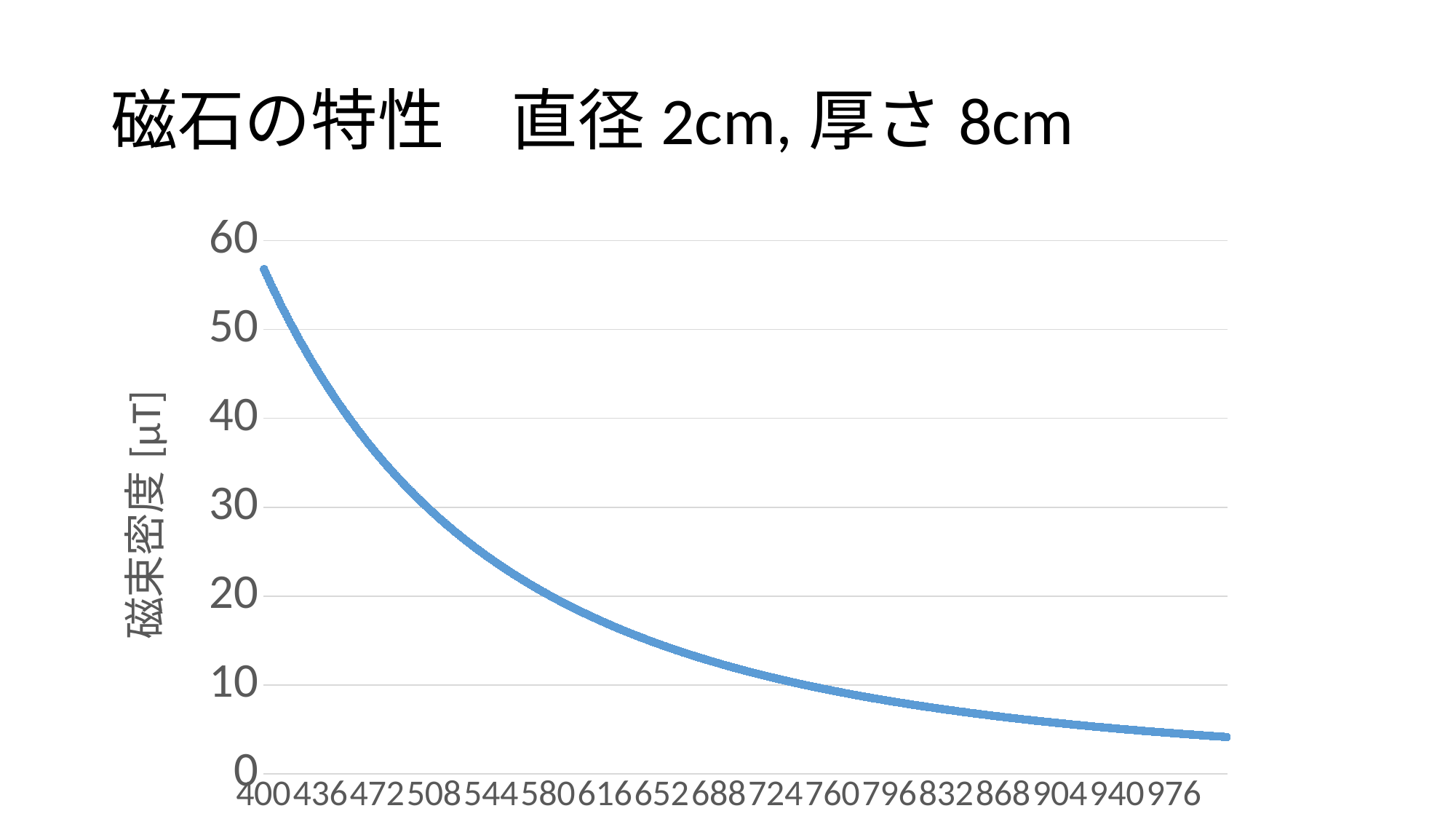

# 磁石の特性　直径2cm,厚さ8cm

### Chart

| Category |  |
|---|---|
| 400 | 56.7691403936848 |
| 401 | 56.3797818253725 |
| 402 | 55.9939848384272 |
| 403 | 55.6117087001967 |
| 404 | 55.2329132369477 |
| 405 | 54.8575588252786 |
| 406 | 54.4856063830029 |
| 407 | 54.1170173608923 |
| 408 | 53.751753733825 |
| 409 | 53.3897779925279 |
| 410 | 53.0310531357824 |
| 411 | 52.6755426618363 |
| 412 | 52.3232105610715 |
| 413 | 51.974021308011 |
| 414 | 51.6279398533259 |
| 415 | 51.2849316172953 |
| 416 | 50.9449624817476 |
| 417 | 50.6079987829921 |
| 418 | 50.2740073050811 |
| 419 | 49.9429552723451 |
| 420 | 49.6148103431176 |
| 421 | 49.2895406027327 |
| 422 | 48.9671145569192 |
| 423 | 48.6475011254594 |
| 424 | 48.330669635781 |
| 425 | 48.0165898166817 |
| 426 | 47.7052317926485 |
| 427 | 47.3965660765907 |
| 428 | 47.0905635655466 |
| 429 | 46.7871955340115 |
| 430 | 46.4864336278603 |
| 431 | 46.188249859525 |
| 432 | 45.8926166021161 |
| 433 | 45.5995065838732 |
| 434 | 45.3088928829464 |
| 435 | 45.0207489225745 |
| 436 | 44.7350484652714 |
| 437 | 44.4517656077397 |
| 438 | 44.1708747765112 |
| 439 | 43.8923507229921 |
| 440 | 43.6161685178482 |
| 441 | 43.3423035473717 |
| 442 | 43.0707315079326 |
| 443 | 42.8014284019484 |
| 444 | 42.5343705328645 |
| 445 | 42.269534501983 |
| 446 | 42.0068972021869 |
| 447 | 41.7464358154306 |
| 448 | 41.4881278075207 |
| 449 | 41.2319509242847 |
| 450 | 40.9778831877399 |
| 451 | 40.7259028916012 |
| 452 | 40.4759885979782 |
| 453 | 40.2281191328834 |
| 454 | 39.9822735827309 |
| 455 | 39.7384312908355 |
| 456 | 39.4965718531847 |
| 457 | 39.2566751154005 |
| 458 | 39.0187211689735 |
| 459 | 38.7826903472338 |
| 460 | 38.5485632229726 |
| 461 | 38.3163206040165 |
| 462 | 38.0859435305191 |
| 463 | 37.8574132719222 |
| 464 | 37.6307113225959 |
| 465 | 37.4058193997911 |
| 466 | 37.1827194403362 |
| 467 | 36.961393596806 |
| 468 | 36.741824235672 |
| 469 | 36.5239939332728 |
| 470 | 36.3078854733039 |
| 471 | 36.0934818444397 |
| 472 | 35.8807662364357 |
| 473 | 35.6697220384116 |
| 474 | 35.4603328352837 |
| 475 | 35.2525824056509 |
| 476 | 35.0464547184925 |
| 477 | 34.8419339314498 |
| 478 | 34.6390043874578 |
| 479 | 34.4376506123666 |
| 480 | 34.2378573128943 |
| 481 | 34.0396093737854 |
| 482 | 33.8428918551036 |
| 483 | 33.6476899908438 |
| 484 | 33.4539891852991 |
| 485 | 33.2617750118718 |
| 486 | 33.0710332098366 |
| 487 | 32.8817496831512 |
| 488 | 32.6939104973522 |
| 489 | 32.507501877837 |
| 490 | 32.3225102074198 |
| 491 | 32.1389220248785 |
| 492 | 31.956724021982 |
| 493 | 31.7759030421027 |
| 494 | 31.596446077971 |
| 495 | 31.4183402699574 |
| 496 | 31.2415729033643 |
| 497 | 31.066131407369 |
| 498 | 30.8920033531079 |
| 499 | 30.7191764507702 |
| 500 | 30.5476385493996 |
| 501 | 30.3773776333932 |
| 502 | 30.2083818217746 |
| 503 | 30.0406393665431 |
| 504 | 29.8741386500306 |
| 505 | 29.7088681842416 |
| 506 | 29.544816608541 |
| 507 | 29.3819726879362 |
| 508 | 29.220325312021 |
| 509 | 29.0598634926625 |
| 510 | 28.9005763630773 |
| 511 | 28.742453175915 |
| 512 | 28.5854833018717 |
| 513 | 28.4296562279057 |
| 514 | 28.274961556049 |
| 515 | 28.1213890018217 |
| 516 | 27.9689283925144 |
| 517 | 27.8175696669241 |
| 518 | 27.6673028721835 |
| 519 | 27.5181181637607 |
| 520 | 27.3700058032133 |
| 521 | 27.2229561576603 |
| 522 | 27.0769596977338 |
| 523 | 26.9320069966544 |
| 524 | 26.7880887292404 |
| 525 | 26.6451956694635 |
| 526 | 26.5033186909774 |
| 527 | 26.362448764079 |
| 528 | 26.2225769557083 |
| 529 | 26.0836944279957 |
| 530 | 25.9457924366757 |
| 531 | 25.8088623303609 |
| 532 | 25.6728955489565 |
| 533 | 25.5378836234621 |
| 534 | 25.4038181735272 |
| 535 | 25.2706909075178 |
| 536 | 25.1384936206006 |
| 537 | 25.007218194214 |
| 538 | 24.8768565946155 |
| 539 | 24.7474008724851 |
| 540 | 24.6188431610094 |
| 541 | 24.4911756756177 |
| 542 | 24.3643907124624 |
| 543 | 24.2384806477585 |
| 544 | 24.1134379369251 |
| 545 | 23.9892551133957 |
| 546 | 23.8659247872979 |
| 547 | 23.7434396453867 |
| 548 | 23.6217924495252 |
| 549 | 23.5009760358262 |
| 550 | 23.3809833143217 |
| 551 | 23.2618072671131 |
| 552 | 23.1434409481734 |
| 553 | 23.0258774824221 |
| 554 | 22.9091100650646 |
| 555 | 22.7931319596769 |
| 556 | 22.67793649946 |
| 557 | 22.5635170839377 |
| 558 | 22.4498671800132 |
| 559 | 22.336980320714 |
| 560 | 22.2248501041349 |
| 561 | 22.1134701923814 |
| 562 | 22.0028343118994 |
| 563 | 21.892936251362 |
| 564 | 21.7837698624617 |
| 565 | 21.6753290576648 |
| 566 | 21.5676078106075 |
| 567 | 21.4606001548406 |
| 568 | 21.3543001830374 |
| 569 | 21.248702046927 |
| 570 | 21.1437999560398 |
| 571 | 21.0395881771785 |
| 572 | 20.9360610337577 |
| 573 | 20.8332129052096 |
| 574 | 20.7310382267195 |
| 575 | 20.6295314871779 |
| 576 | 20.5286872308985 |
| 577 | 20.428500054711 |
| 578 | 20.3289646083582 |
| 579 | 20.2300755945611 |
| 580 | 20.1318277667078 |
| 581 | 20.034215929976 |
| 582 | 19.9372349398796 |
| 583 | 19.8408797016086 |
| 584 | 19.7451451700947 |
| 585 | 19.6500263486243 |
| 586 | 19.5555182889706 |
| 587 | 19.4616160909971 |
| 588 | 19.3683149008083 |
| 589 | 19.2756099120705 |
| 590 | 19.1834963640302 |
| 591 | 19.0919695416463 |
| 592 | 19.0010247749955 |
| 593 | 18.9106574387437 |
| 594 | 18.8208629518821 |
| 595 | 18.7316367764717 |
| 596 | 18.642974418172 |
| 597 | 18.55487142492 |
| 598 | 18.467323387194 |
| 599 | 18.3803259368248 |
| 600 | 18.2938747472599 |
| 601 | 18.2079655321765 |
| 602 | 18.1225940462076 |
| 603 | 18.0377560836214 |
| 604 | 17.9534474778586 |
| 605 | 17.8696641018627 |
| 606 | 17.7864018669571 |
| 607 | 17.7036567225147 |
| 608 | 17.6214246560241 |
| 609 | 17.5397016919004 |
| 610 | 17.4584838920138 |
| 611 | 17.3777673541702 |
| 612 | 17.297548213036 |
| 613 | 17.2178226380242 |
| 614 | 17.1385868353424 |
| 615 | 17.0598370446894 |
| 616 | 16.9815695415681 |
| 617 | 16.9037806351046 |
| 618 | 16.8264666685113 |
| 619 | 16.7496240182279 |
| 620 | 16.6732490943838 |
| 621 | 16.5973383393447 |
| 622 | 16.5218882285056 |
| 623 | 16.4468952689034 |
| 624 | 16.372355999481 |
| 625 | 16.2982669904931 |
| 626 | 16.2246248437702 |
| 627 | 16.1514261913314 |
| 628 | 16.078667696045 |
| 629 | 16.0063460507697 |
| 630 | 15.9344579778264 |
| 631 | 15.8630002295923 |
| 632 | 15.7919695874442 |
| 633 | 15.7213628616925 |
| 634 | 15.6511768905903 |
| 635 | 15.5814085417205 |
| 636 | 15.5120547098158 |
| 637 | 15.44311231775 |
| 638 | 15.3745783156789 |
| 639 | 15.3064496807098 |
| 640 | 15.2387234169021 |
| 641 | 15.1713965550687 |
| 642 | 15.1044661519833 |
| 643 | 15.037929290777 |
| 644 | 14.9717830799472 |
| 645 | 14.906024653622 |
| 646 | 14.8406511714277 |
| 647 | 14.7756598174986 |
| 648 | 14.7110478011369 |
| 649 | 14.646812355426 |
| 650 | 14.5829507384193 |
| 651 | 14.5194602314885 |
| 652 | 14.456338140249 |
| 653 | 14.3935817935686 |
| 654 | 14.3311885431712 |
| 655 | 14.2691557644958 |
| 656 | 14.2074808551106 |
| 657 | 14.1461612355064 |
| 658 | 14.0851943483033 |
| 659 | 14.0245776582509 |
| 660 | 13.964308651832 |
| 661 | 13.9043848373948 |
| 662 | 13.8448037446903 |
| 663 | 13.7855629244099 |
| 664 | 13.7266599483837 |
| 665 | 13.6680924095144 |
| 666 | 13.6098579206545 |
| 667 | 13.5519541155304 |
| 668 | 13.4943786480828 |
| 669 | 13.4371291918056 |
| 670 | 13.380203440208 |
| 671 | 13.323599106485 |
| 672 | 13.2673139229222 |
| 673 | 13.2113456412263 |
| 674 | 13.155692032063 |
| 675 | 13.1003508847921 |
| 676 | 13.0453200076663 |
| 677 | 12.9905972270383 |
| 678 | 12.9361803876248 |
| 679 | 12.882067352441 |
| 680 | 12.828256002007 |
| 681 | 12.7747442352077 |
| 682 | 12.7215299679045 |
| 683 | 12.6686111333984 |
| 684 | 12.615985682628 |
| 685 | 12.5636515831784 |
| 686 | 12.5116068194797 |
| 687 | 12.4598493931371 |
| 688 | 12.4083773218741 |
| 689 | 12.3571886400608 |
| 690 | 12.3062813981195 |
| 691 | 12.2556536627227 |
| 692 | 12.2053035164632 |
| 693 | 12.1552290577214 |
| 694 | 12.1054284001376 |
| 695 | 12.0558996736019 |
| 696 | 12.0066410224056 |
| 697 | 11.9576506066937 |
| 698 | 11.9089266014743 |
| 699 | 11.8604671966848 |
| 700 | 11.8122705967294 |
| 701 | 11.7643350209412 |
| 702 | 11.7166587029882 |
| 703 | 11.669239890939 |
| 704 | 11.6220768471309 |
| 705 | 11.5751678477732 |
| 706 | 11.5285111830798 |
| 707 | 11.4821051571367 |
| 708 | 11.435948087638 |
| 709 | 11.3900383058196 |
| 710 | 11.3443741563934 |
| 711 | 11.2989539974811 |
| 712 | 11.2537761999537 |
| 713 | 11.2088391480258 |
| 714 | 11.1641412389257 |
| 715 | 11.1196808826308 |
| 716 | 11.0754565014054 |
| 717 | 11.0314665305272 |
| 718 | 10.987709417693 |
| 719 | 10.9441836228202 |
| 720 | 10.900887617915 |
| 721 | 10.8578198872705 |
| 722 | 10.8149789272021 |
| 723 | 10.7723632456518 |
| 724 | 10.7299713627162 |
| 725 | 10.6878018098538 |
| 726 | 10.6458531301495 |
| 727 | 10.6041238781823 |
| 728 | 10.5626126197611 |
| 729 | 10.521317932321 |
| 730 | 10.4802384039326 |
| 731 | 10.4393726340284 |
| 732 | 10.3987192327426 |
| 733 | 10.3582768211085 |
| 734 | 10.3180440311917 |
| 735 | 10.2780195054286 |
| 736 | 10.238201896825 |
| 737 | 10.1985898687578 |
| 738 | 10.1591820951735 |
| 739 | 10.119977259993 |
| 740 | 10.0809740577068 |
| 741 | 10.0421711925158 |
| 742 | 10.003567378794 |
| 743 | 9.96516134069203 |
| 744 | 9.9269518122691 |
| 745 | 9.88893753736119 |
| 746 | 9.85111726918452 |
| 747 | 9.81348977079799 |
| 748 | 9.77605381444257 |
| 749 | 9.73880818200378 |
| 750 | 9.70175166461528 |
| 751 | 9.66488306232859 |
| 752 | 9.62820118464158 |
| 753 | 9.59170485016813 |
| 754 | 9.55539288597762 |
| 755 | 9.51926412858572 |
| 756 | 9.48331742302965 |
| 757 | 9.44755162326449 |
| 758 | 9.41196559170076 |
| 759 | 9.37655819940264 |
| 760 | 9.34132832615397 |
| 761 | 9.30627485966562 |
| 762 | 9.27139669630205 |
| 763 | 9.23669274094929 |
| 764 | 9.20216190635425 |
| 765 | 9.1678031134551 |
| 766 | 9.13361529138123 |
| 767 | 9.09959737712295 |
| 768 | 9.06574831579576 |
| 769 | 9.03206705997972 |
| 770 | 8.99855257044612 |
| 771 | 8.96520381576115 |
| 772 | 8.93201977149316 |
| 773 | 8.89899942159988 |
| 774 | 8.8661417569752 |
| 775 | 8.83344577624178 |
| 776 | 8.80091048548692 |
| 777 | 8.76853489793216 |
| 778 | 8.73631803399943 |
| 779 | 8.70425892170734 |
| 780 | 8.67235659574639 |
| 781 | 8.64061009833772 |
| 782 | 8.6090184783083 |
| 783 | 8.57758079155335 |
| 784 | 8.54629610116841 |
| 785 | 8.51516347685488 |
| 786 | 8.48418199491996 |
| 787 | 8.45335073893727 |
| 788 | 8.42266879835962 |
| 789 | 8.39213527003834 |
| 790 | 8.36174925703425 |
| 791 | 8.33150986868369 |
| 792 | 8.30141622112701 |
| 793 | 8.2714674369122 |
| 794 | 8.24166264459858 |
| 795 | 8.21200097915308 |
| 796 | 8.18248158214851 |
| 797 | 8.15310360090471 |
| 798 | 8.12386618881888 |
| 799 | 8.09476850576196 |
| 800 | 8.06580971721981 |
| 801 | 8.03698899501992 |
| 802 | 8.00830551673681 |
| 803 | 7.97975846562604 |
| 804 | 7.95134703115263 |
| 805 | 7.92307040833051 |
| 806 | 7.89492779785461 |
| 807 | 7.86691840629905 |
| 808 | 7.83904144578684 |
| 809 | 7.81129613385778 |
| 810 | 7.78368169386478 |
| 811 | 7.75619735457755 |
| 812 | 7.72884235024862 |
| 813 | 7.70161592028306 |
| 814 | 7.67451730983304 |
| 815 | 7.64754576887294 |
| 816 | 7.62070055312424 |
| 817 | 7.59398092346097 |
| 818 | 7.56738614584362 |
| 819 | 7.54091549125313 |
| 820 | 7.51456823595508 |
| 821 | 7.48834366130157 |
| 822 | 7.46224105333481 |
| 823 | 7.43625970371197 |
| 824 | 7.41039890845007 |
| 825 | 7.38465796858656 |
| 826 | 7.35903619044353 |
| 827 | 7.33353288437266 |
| 828 | 7.30814736627449 |
| 829 | 7.28287895634338 |
| 830 | 7.25772697952986 |
| 831 | 7.23269076567278 |
| 832 | 7.20776964916902 |
| 833 | 7.18296296857712 |
| 834 | 7.15827006774028 |
| 835 | 7.1336902944652 |
| 836 | 7.10922300131477 |
| 837 | 7.08486754501358 |
| 838 | 7.06062328704237 |
| 839 | 7.03648959310965 |
| 840 | 7.01246583308556 |
| 841 | 6.98855138139831 |
| 842 | 6.96474561683591 |
| 843 | 6.94104792201777 |
| 844 | 6.91745768392315 |
| 845 | 6.89397429415539 |
| 846 | 6.87059714768678 |
| 847 | 6.84732564417978 |
| 848 | 6.82415918706214 |
| 849 | 6.80109718412147 |
| 850 | 6.77813904671253 |
| 851 | 6.75528419035176 |
| 852 | 6.73253203465118 |
| 853 | 6.70988200312028 |
| 854 | 6.68733352290173 |
| 855 | 6.66488602516779 |
| 856 | 6.64253894498811 |
| 857 | 6.62029172086742 |
| 858 | 6.59814379567025 |
| 859 | 6.57609461543196 |
| 860 | 6.55414363021744 |
| 861 | 6.5322902935927 |
| 862 | 6.51053406288904 |
| 863 | 6.48887439907097 |
| 864 | 6.46731076640594 |
| 865 | 6.4458426330588 |
| 866 | 6.42446947082764 |
| 867 | 6.40319075441708 |
| 868 | 6.38200596262739 |
| 869 | 6.36091457749565 |
| 870 | 6.33991608442796 |
| 871 | 6.31900997226542 |
| 872 | 6.29819573328416 |
| 873 | 6.27747286293112 |
| 874 | 6.25684086028643 |
| 875 | 6.23629922740287 |
| 876 | 6.21584746970216 |
| 877 | 6.19548509604106 |
| 878 | 6.17521161831502 |
| 879 | 6.15502655145816 |
| 880 | 6.13492941403781 |
| 881 | 6.11491972732969 |
| 882 | 6.09499701584637 |
| 883 | 6.07516080753545 |
| 884 | 6.05541063285475 |
| 885 | 6.03574602569712 |
| 886 | 6.01616652292802 |
| 887 | 5.99667166438555 |
| 888 | 5.97726099281437 |
| 889 | 5.95793405412992 |
| 890 | 5.93869039688999 |
| 891 | 5.91952957282315 |
| 892 | 5.90045113636639 |
| 893 | 5.88145464512746 |
| 894 | 5.86253965915828 |
| 895 | 5.84370574174764 |
| 896 | 5.8249524585624 |
| 897 | 5.80627937844024 |
| 898 | 5.78768607279511 |
| 899 | 5.7691721158154 |
| 900 | 5.75073708439788 |
| 901 | 5.73238055827984 |
| 902 | 5.71410211977485 |
| 903 | 5.69590135364062 |
| 904 | 5.67777784773959 |
| 905 | 5.65973119224627 |
| 906 | 5.64176097997748 |
| 907 | 5.62386680645843 |
| 908 | 5.60604826965849 |
| 909 | 5.58830497018936 |
| 910 | 5.57063651110689 |
| 911 | 5.55304249804322 |
| 912 | 5.53552253887645 |
| 913 | 5.51807624458944 |
| 914 | 5.50070322788254 |
| 915 | 5.48340310429662 |
| 916 | 5.46617549181671 |
| 917 | 5.44902001060776 |
| 918 | 5.43193628347704 |
| 919 | 5.41492393527964 |
| 920 | 5.39798259351298 |
| 921 | 5.38111188805257 |
| 922 | 5.3643114506896 |
| 923 | 5.34758091585763 |
| 924 | 5.33091992030221 |
| 925 | 5.3143281025525 |
| 926 | 5.29780510424238 |
| 927 | 5.2813505683269 |
| 928 | 5.26496414053556 |
| 929 | 5.24864546877779 |
| 930 | 5.23239420281262 |
| 931 | 5.21620999484329 |
| 932 | 5.20009249938502 |
| 933 | 5.18404137247241 |
| 934 | 5.16805627304661 |
| 935 | 5.15213686150206 |
| 936 | 5.13628280061129 |
| 937 | 5.12049375552492 |
| 938 | 5.1047693926487 |
| 939 | 5.08910938109674 |
| 940 | 5.07351339196493 |
| 941 | 5.05798109819877 |
| 942 | 5.04251217472551 |
| 943 | 5.02710629852021 |
| 944 | 5.01176314867179 |
| 945 | 4.99648240592065 |
| 946 | 4.98126375312102 |
| 947 | 4.96610687524101 |
| 948 | 4.9510114589002 |
| 949 | 4.93597719276595 |
| 950 | 4.92100376722315 |
| 951 | 4.90609087483662 |
| 952 | 4.89123820962444 |
| 953 | 4.87644546791676 |
| 954 | 4.86171234756305 |
| 955 | 4.84703854839452 |
| 956 | 4.83242377182779 |
| 957 | 4.81786772152548 |
| 958 | 4.80337010247133 |
| 959 | 4.78893062163088 |
| 960 | 4.77454898781926 |
| 961 | 4.76022491143701 |
| 962 | 4.74595810466826 |
| 963 | 4.73174828141464 |
| 964 | 4.71759515722924 |
| 965 | 4.70349844984507 |
| 966 | 4.68945787791996 |
| 967 | 4.67547316229166 |
| 968 | 4.66154402518514 |
| 969 | 4.64767019087319 |
| 970 | 4.63385138494976 |
| 971 | 4.62008733472629 |
| 972 | 4.60637776896755 |
| 973 | 4.59272241861818 |
| 974 | 4.57912101528346 |
| 975 | 4.56557329301277 |
| 976 | 4.55207898717668 |
| 977 | 4.53863783446695 |
| 978 | 4.52524957322675 |
| 979 | 4.51191394378103 |
| 980 | 4.49863068737954 |
| 981 | 4.48539954685744 |
| 982 | 4.4722202670977 |
| 983 | 4.45909259397414 |
| 984 | 4.44601627507812 |
| 985 | 4.43299105945427 |
| 986 | 4.42001669727021 |
| 987 | 4.40709294087349 |
| 988 | 4.39421954333829 |
| 989 | 4.38139625978661 |
| 990 | 4.36862284619921 |
| 991 | 4.35589906053857 |
| 992 | 4.34322466175807 |
| 993 | 4.33059941039648 |
| 994 | 4.3180230683798 |
| 995 | 4.30549539882307 |
| 996 | 4.2930161664928 |
| 997 | 4.28058513747664 |
| 998 | 4.26820207898526 |
| 999 | 4.2558667598147 |
| 1000 | 4.24357895021432 |
| 1001 | 4.23133842122613 |
| 1002 | 4.21914494574182 |
| 1003 | 4.2069982978421 |
| 1004 | 4.19489825273067 |
| 1005 | 4.18284458699846 |
| 1006 | 4.1708370786897 |
| 1007 | 4.1588755067734 |
| 1008 | 4.14695965193612 |
| 1009 | 4.13508929552497 |
図3 磁石からの距離と磁束密度の関係